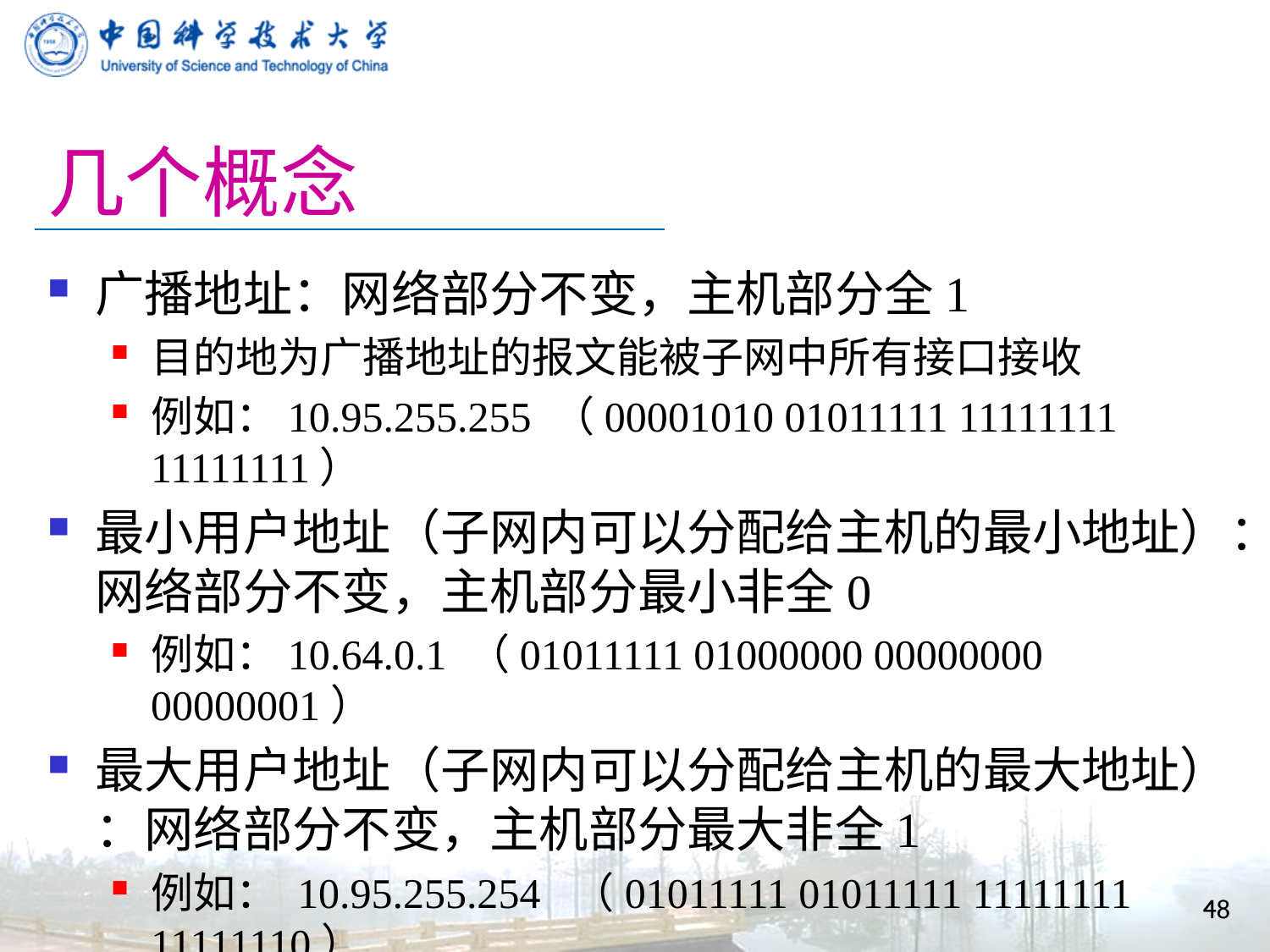

# 几个概念
广播地址：网络部分不变，主机部分全1
目的地为广播地址的报文能被子网中所有接口接收
例如：10.95.255.255 （00001010 01011111 11111111 11111111）
最小用户地址（子网内可以分配给主机的最小地址）：网络部分不变，主机部分最小非全0
例如：10.64.0.1 （01011111 01000000 00000000 00000001）
最大用户地址（子网内可以分配给主机的最大地址） ：网络部分不变，主机部分最大非全1
例如： 10.95.255.254  （01011111 01011111 11111111 11111110）

48